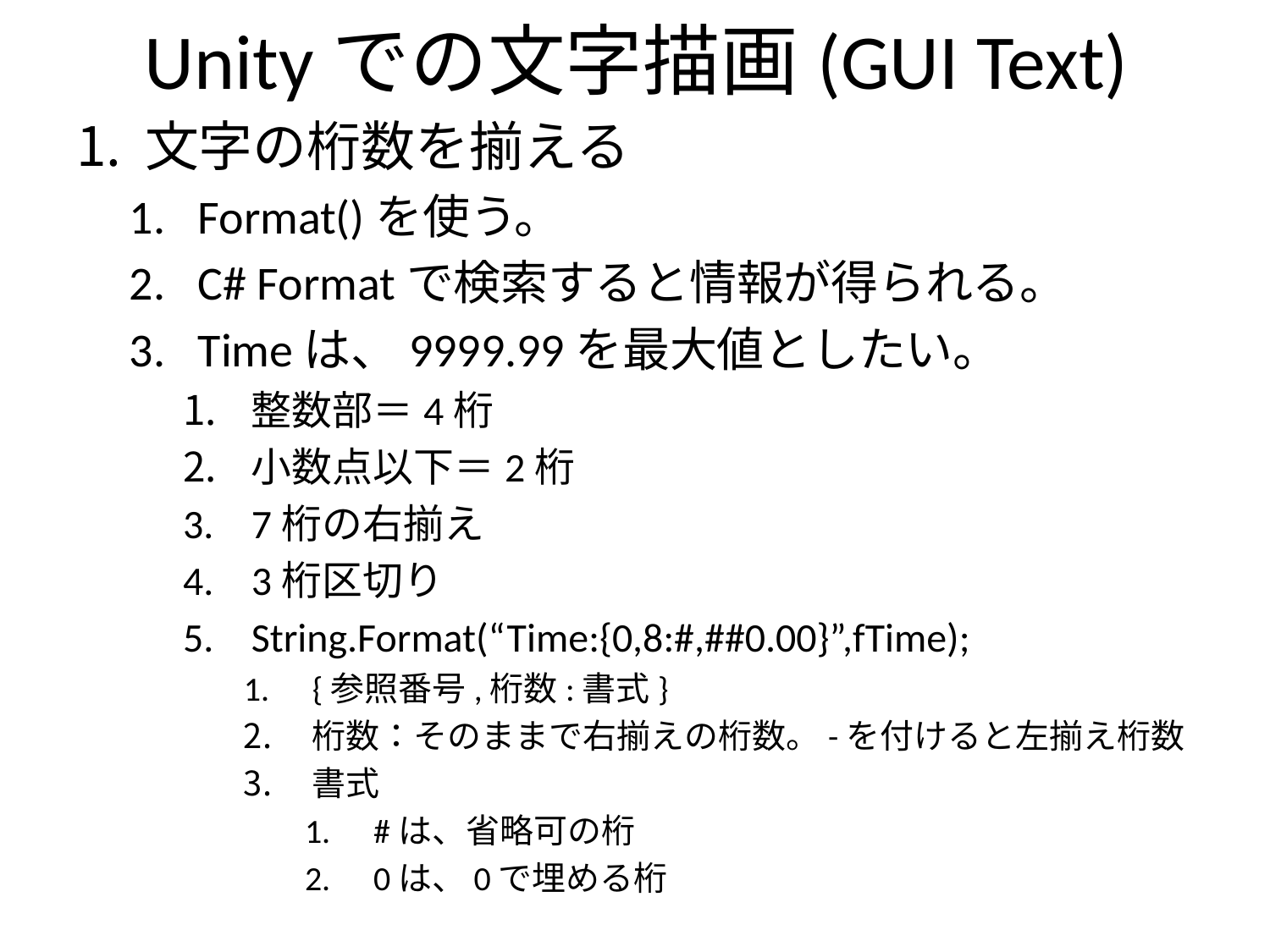

# Unityでの文字描画(GUI Text)
文字の桁数を揃える
Format()を使う。
C# Formatで検索すると情報が得られる。
Timeは、9999.99を最大値としたい。
整数部＝4桁
小数点以下＝2桁
7桁の右揃え
3桁区切り
String.Format(“Time:{0,8:#,##0.00}”,fTime);
{参照番号,桁数:書式}
桁数：そのままで右揃えの桁数。-を付けると左揃え桁数
書式
#は、省略可の桁
0は、0で埋める桁